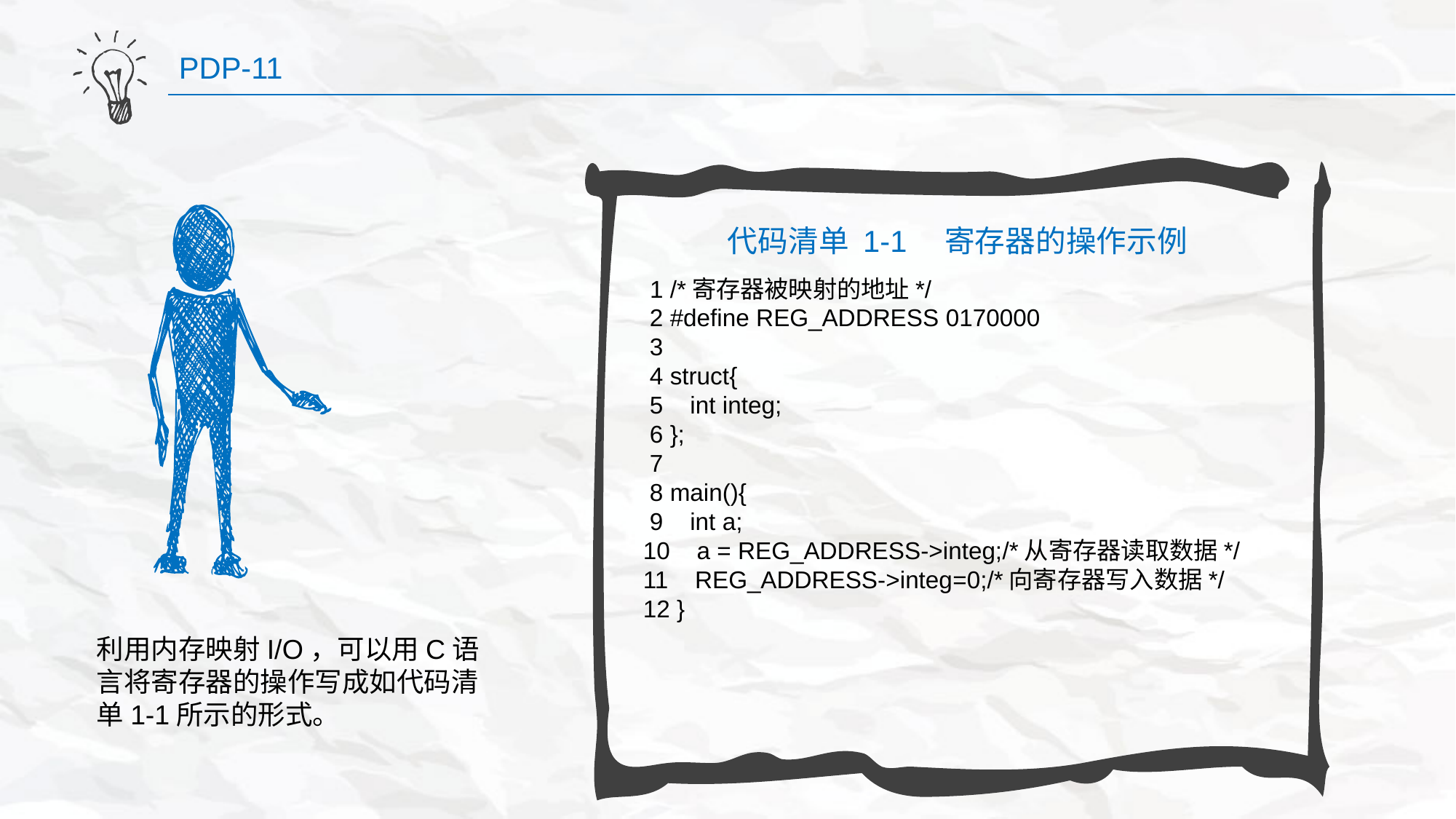

PDP-11

代码清单 1-1　寄存器的操作示例
​ 1 ​/*​寄存器被映射的地址​*/
​ 2 ​#define ​REG_ADDRESS ​0170000
​ 3​
​ 4​ struct​{
​ 5    ​​​int ​integ;
​ 6​ };
​ 7​
​ 8 ​main()​{
​ 9​​​​​    int ​a;
​10    ​​​​​a​ =​ REG_ADDRESS->integ;​/*​从寄存器读取数据​*/
​11​​​​​    REG_ADDRESS->integ​=​0;​/*​向寄存器写入数据​*/
​12​ }
利用内存映射I/O，可以用C语言将寄存器的操作写成如代码清单1-1所示的形式。